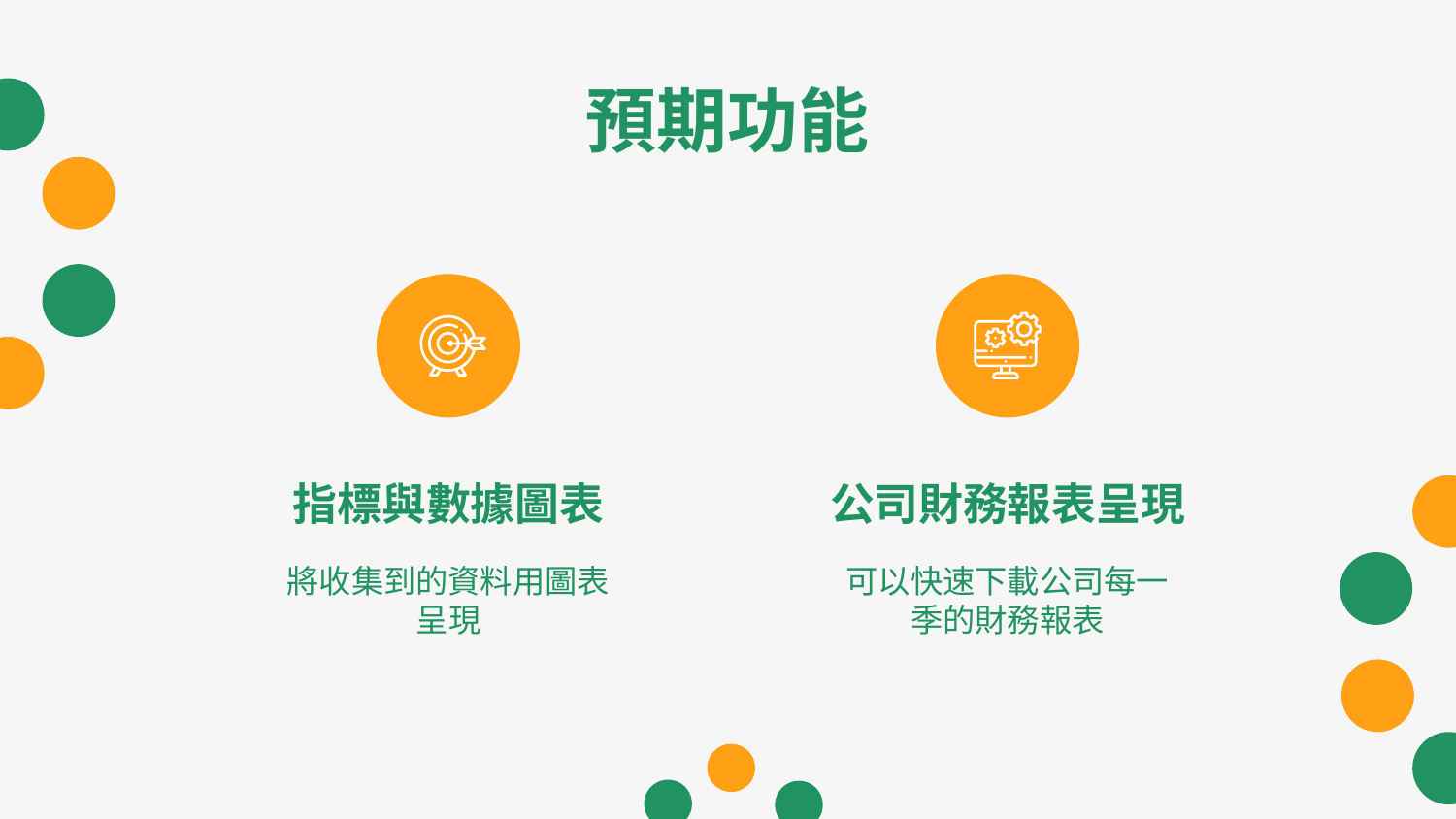

# 預期功能

指標與數據圖表
公司財務報表呈現
將收集到的資料用圖表呈現
可以快速下載公司每一季的財務報表